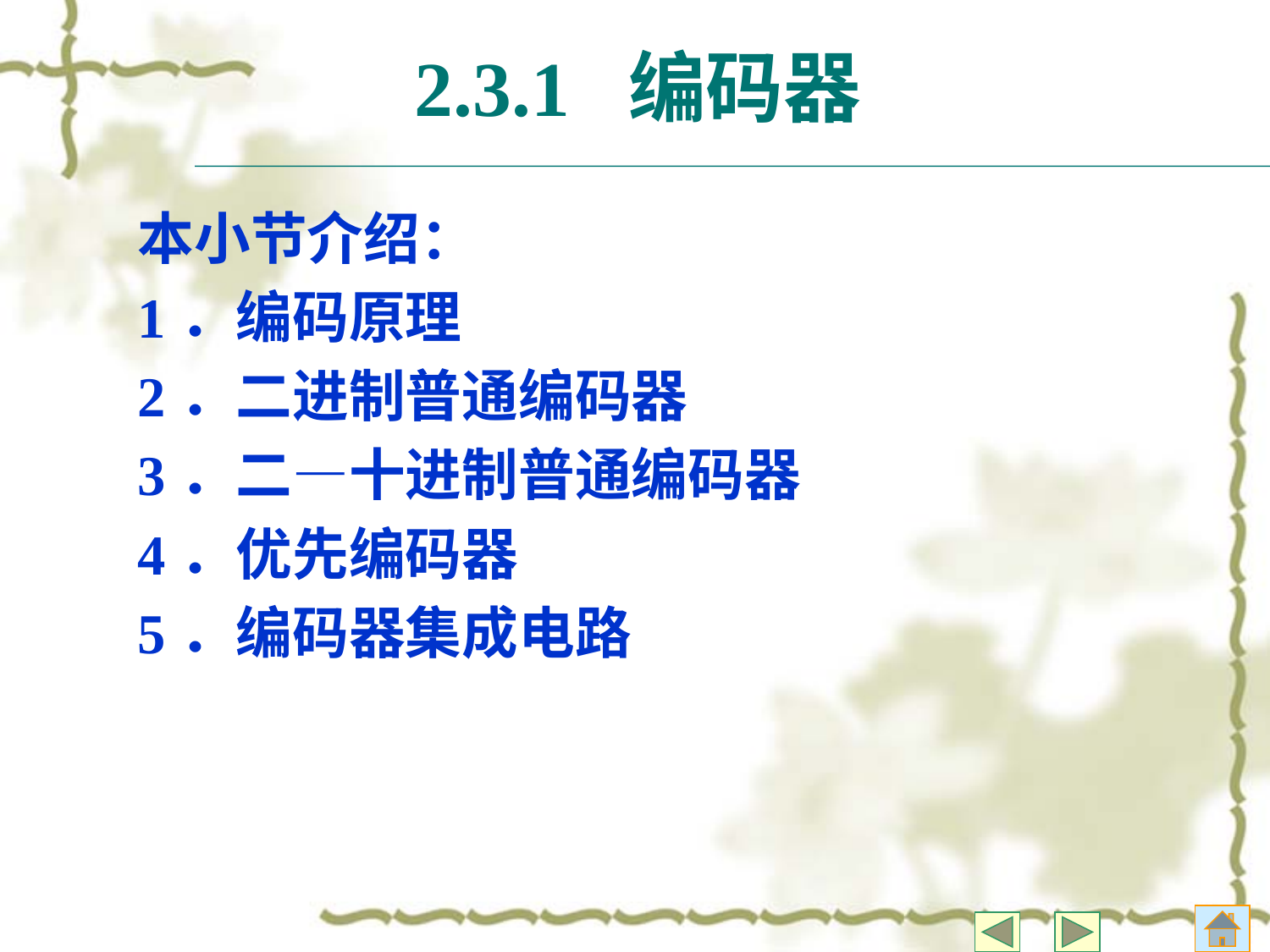

# 2.3.1  编码器
本小节介绍：
1．编码原理
2．二进制普通编码器
3．二—十进制普通编码器
4．优先编码器
5．编码器集成电路